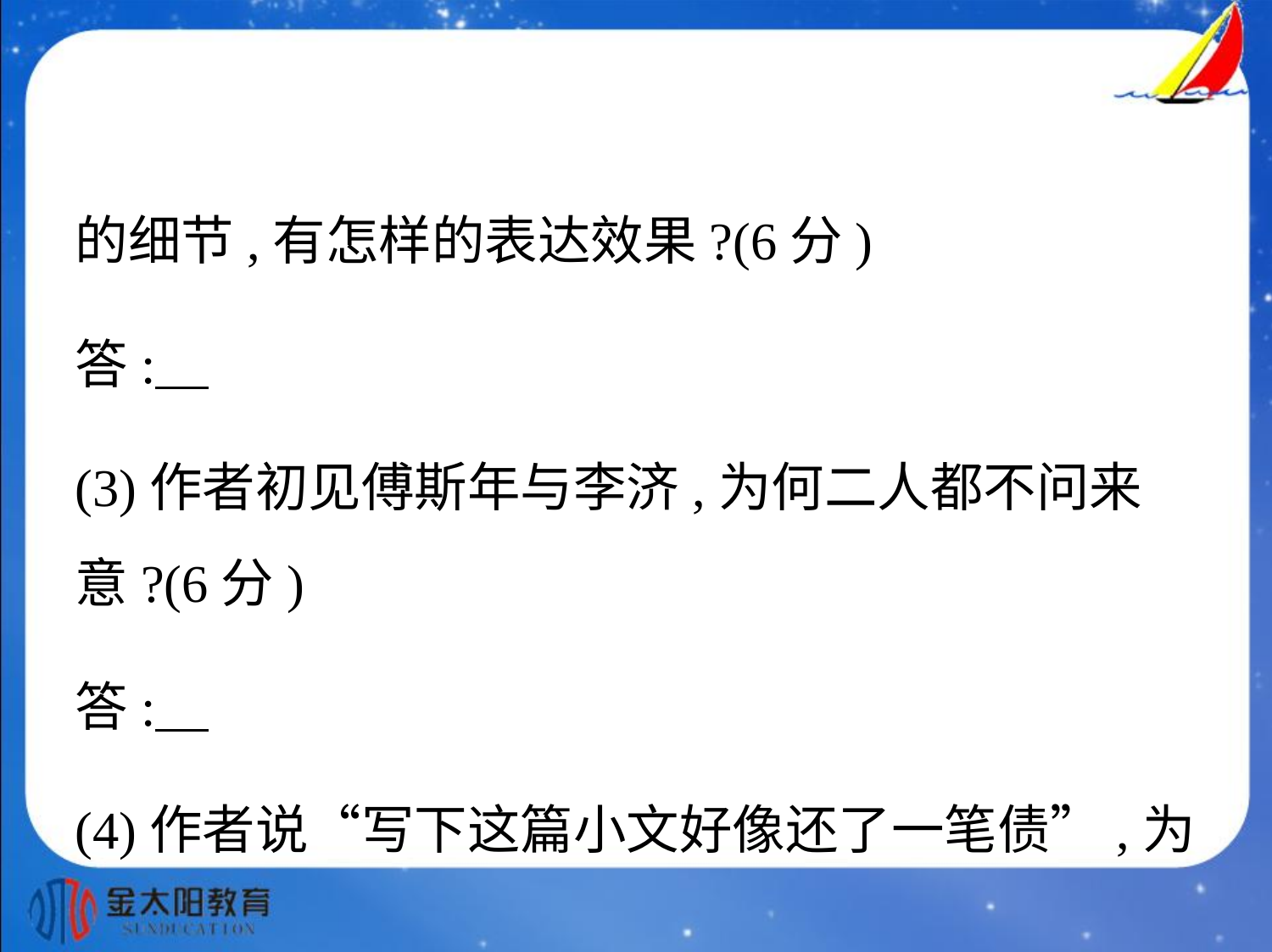

的细节,有怎样的表达效果?(6分)
答:
(3)作者初见傅斯年与李济,为何二人都不问来
意?(6分)
答:
(4)作者说“写下这篇小文好像还了一笔债”,为